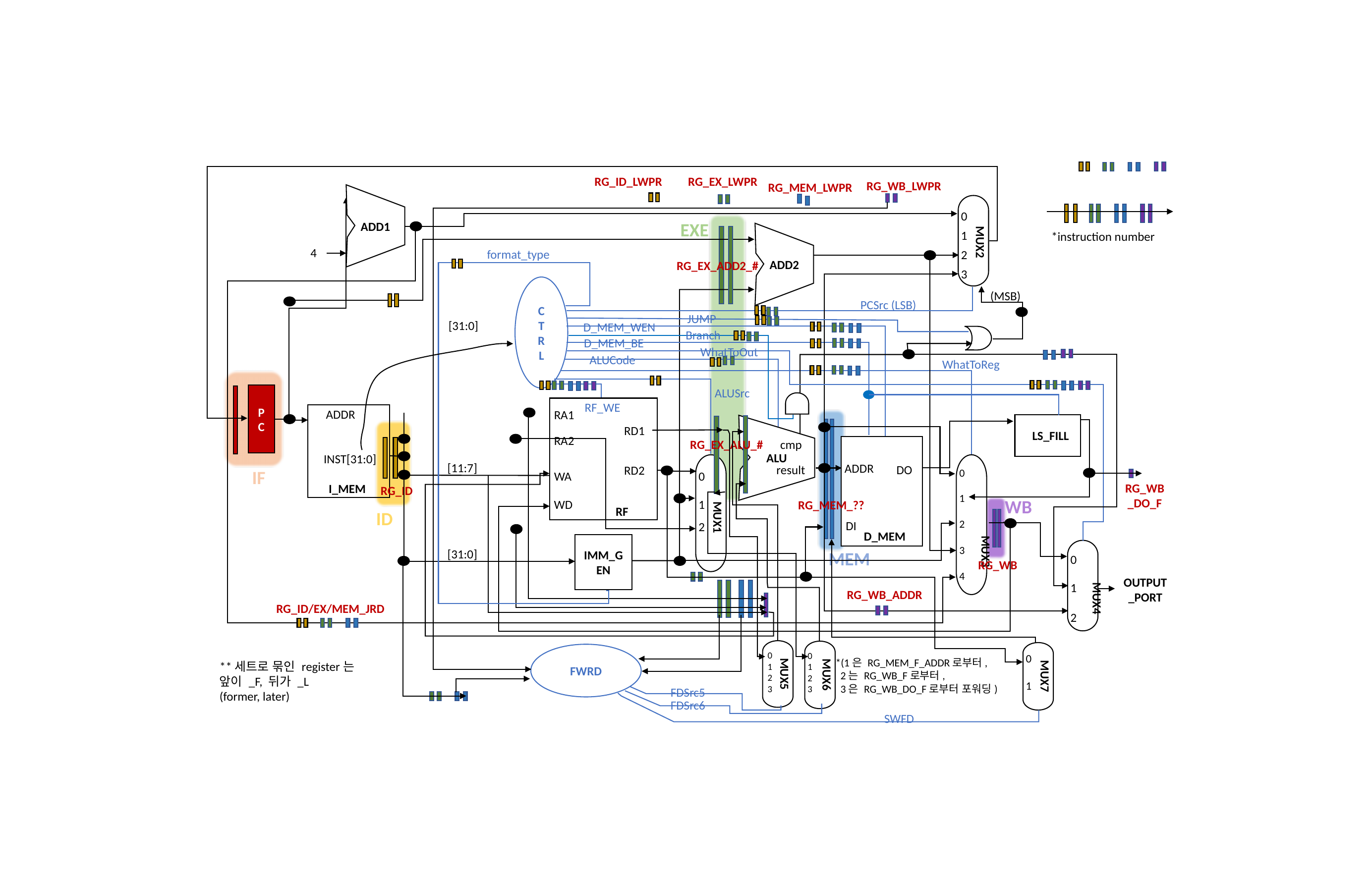

RG_ID_LWPR
RG_EX_LWPR
RG_WB_LWPR
RG_MEM_LWPR
ADD1

0
1
2
3

EXE

ADD2
*instruction number

 MUX2

4
format_type

RG_EX_ADD2_#

C
T
R
L
(MSB)

PCSrc (LSB)

JUMP

[31:0]
D_MEM_WEN

Branch

D_MEM_BE

WhatToOut

ALUCode

WhatToReg

ALUSrc
PC

RF_WE

   D

              RF
RA1
RD1
RA2
RD2
WA
WD
ADDR   D

 INST[31:0]

I_MEM

  LS_FILL

ALU
cmp
result

RG_EX_ALU_#

   D

   D_MEM

[11:7]
ADDR
DO
0

1

2

3

4
IF

0

1

2

RG_WB
_DO_F
RG_ID

WB

RG_MEM_??

   MUX1

ID

                   MUX3

DI

IMM_GEN

[31:0]
MEM
0

1

2
RG_WB

         MUX4

OUTPUT
_PORT

RG_WB_ADDR

RG_ID/EX/MEM_JRD

FWRD
0
1
2
3
0
1
2
3
0

1
*(1은 RG_MEM_F_ADDR로부터,
  2는 RG_WB_F로부터,
  3은 RG_WB_DO_F로부터 포워딩)
**세트로 묶인 register는
앞이 _F, 뒤가 _L
(former, later)
         MUX5

         MUX6

         MUX7

FDSrc5

FDSrc6
SWFD